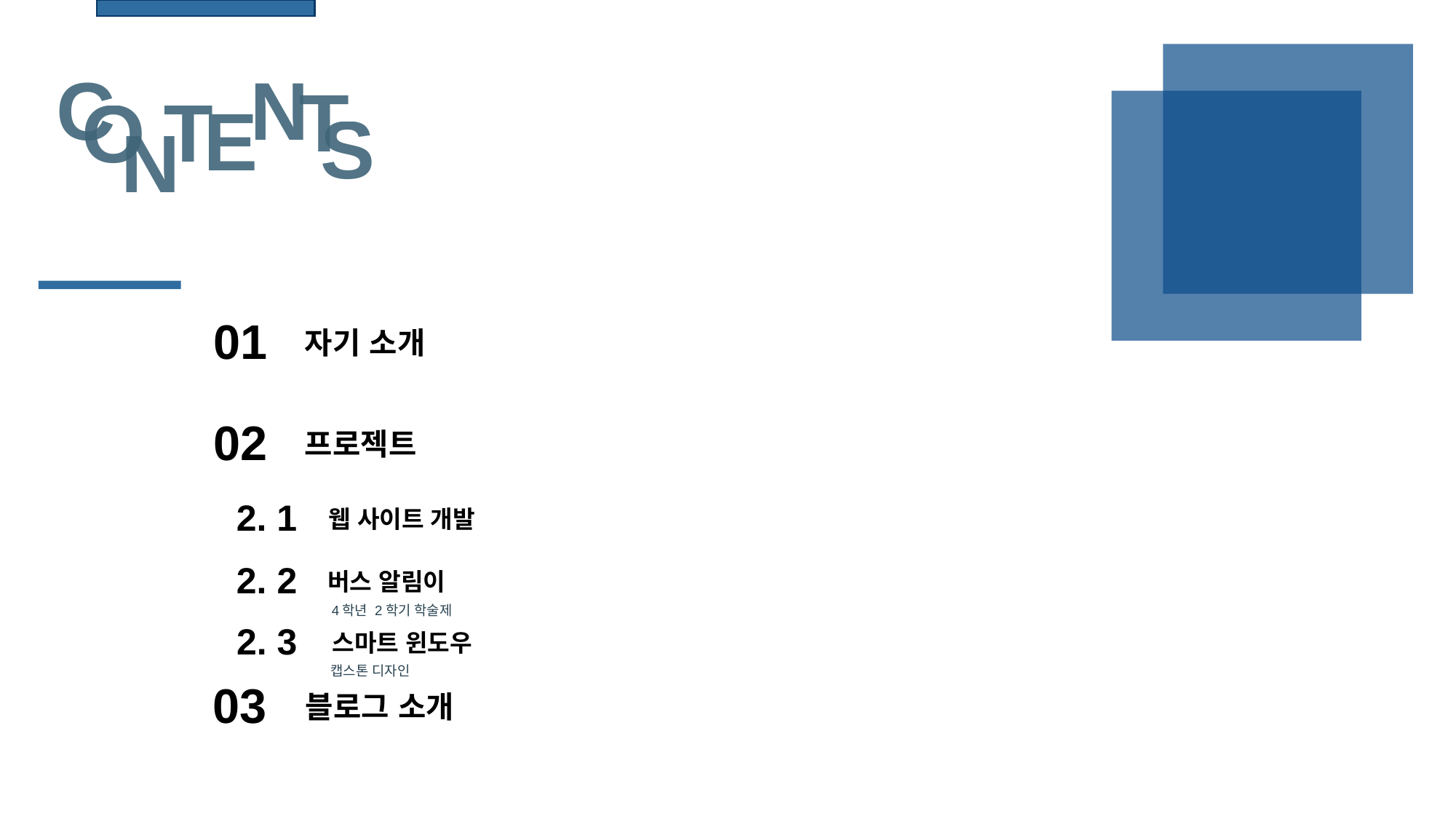

C
N
T
O
E
S
N
T

01
자기 소개
02
프로젝트
2. 1
웹 사이트 개발
2. 2
버스 알림이
4학년 2학기 학술제
2. 3
스마트 윈도우
캡스톤 디자인
03
블로그 소개